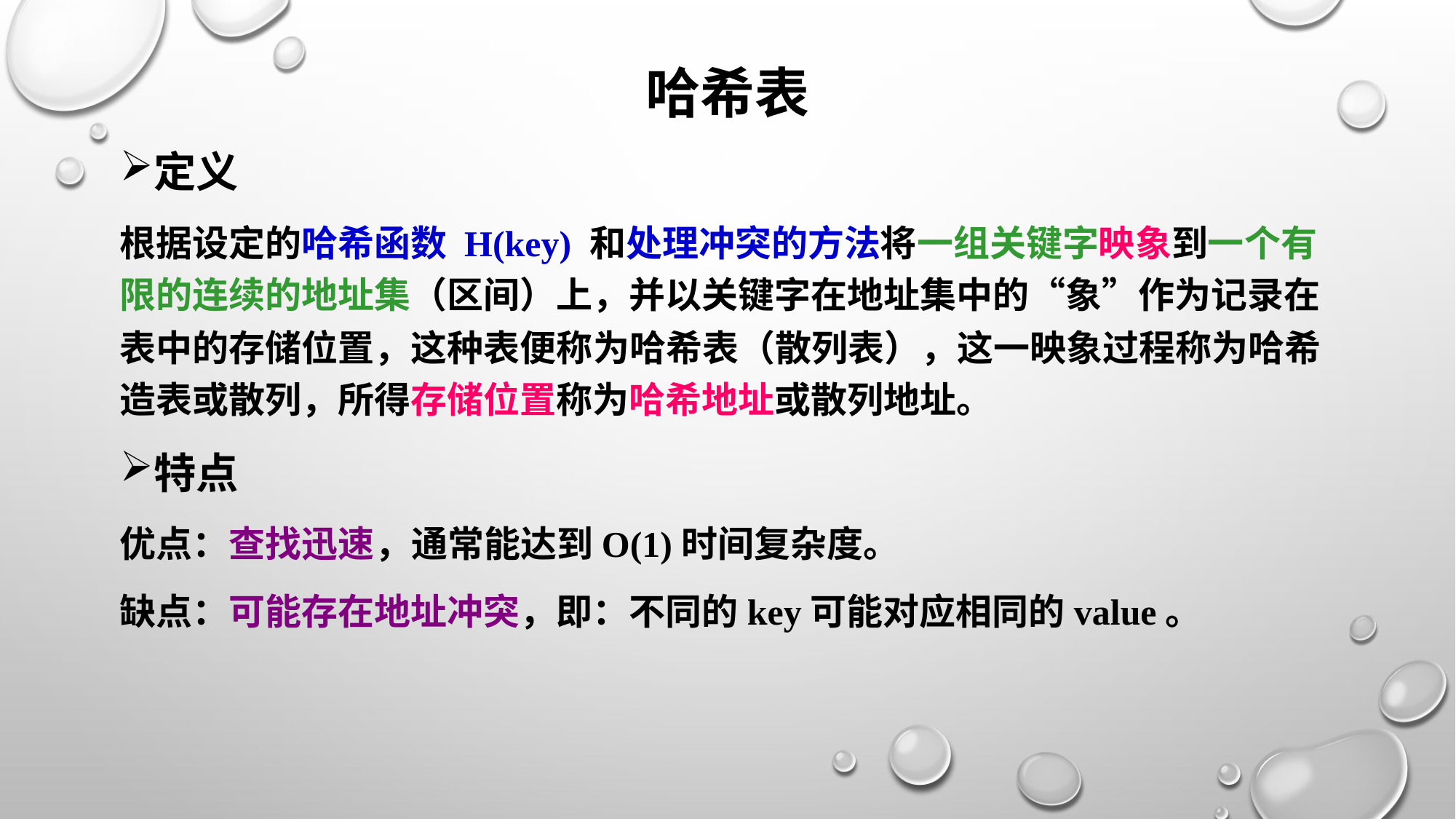

# 哈希表
定义
根据设定的哈希函数 H(key) 和处理冲突的方法将一组关键字映象到一个有限的连续的地址集（区间）上，并以关键字在地址集中的“象”作为记录在表中的存储位置，这种表便称为哈希表（散列表），这一映象过程称为哈希造表或散列，所得存储位置称为哈希地址或散列地址。
特点
优点：查找迅速，通常能达到O(1)时间复杂度。
缺点：可能存在地址冲突，即：不同的key可能对应相同的value。